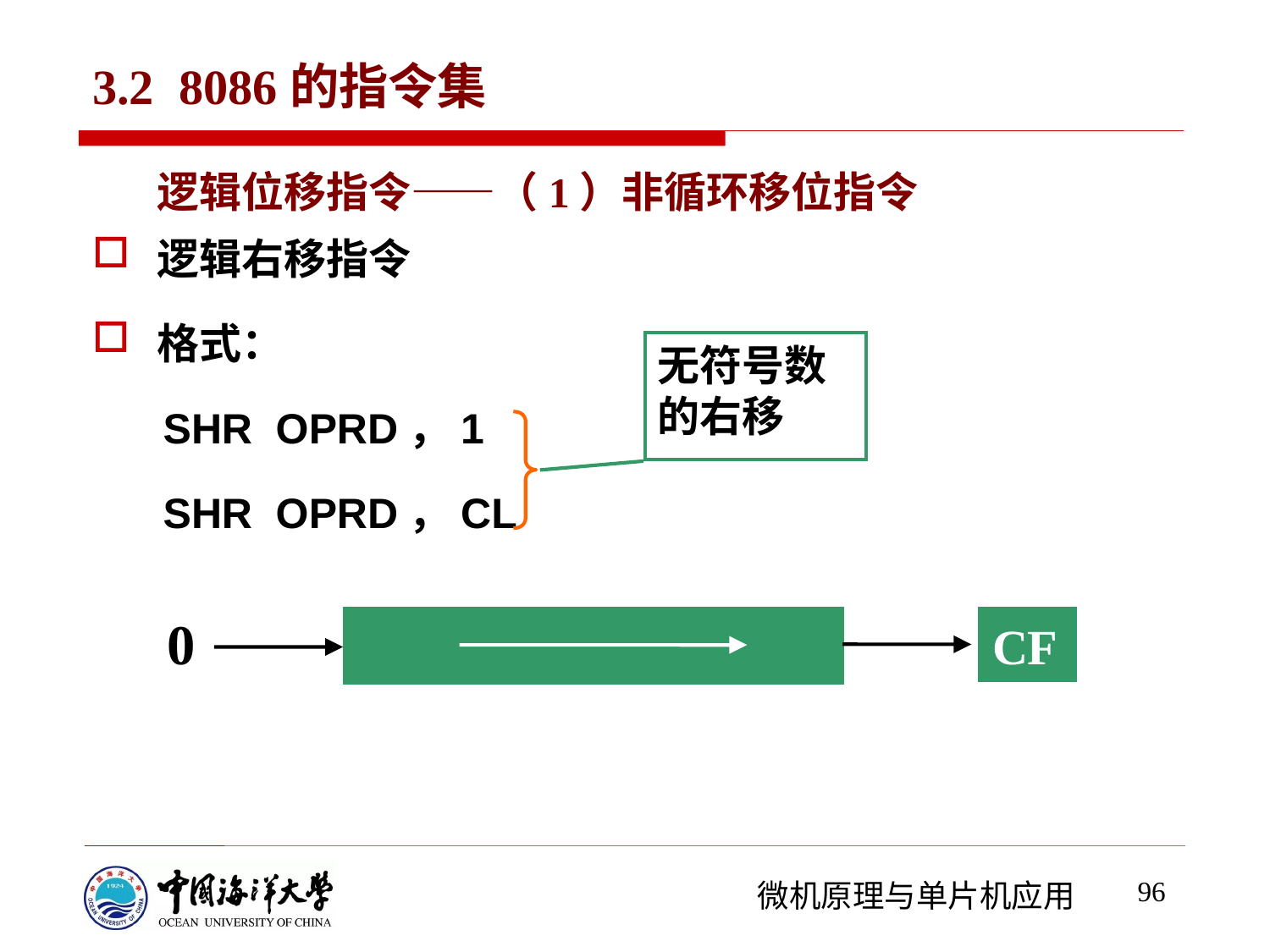

# 3.2  8086的指令集
逻辑位移指令——（1）非循环移位指令
逻辑右移指令
格式：
      SHR  OPRD，1
      SHR  OPRD，CL

无符号数的右移

0

CF

96